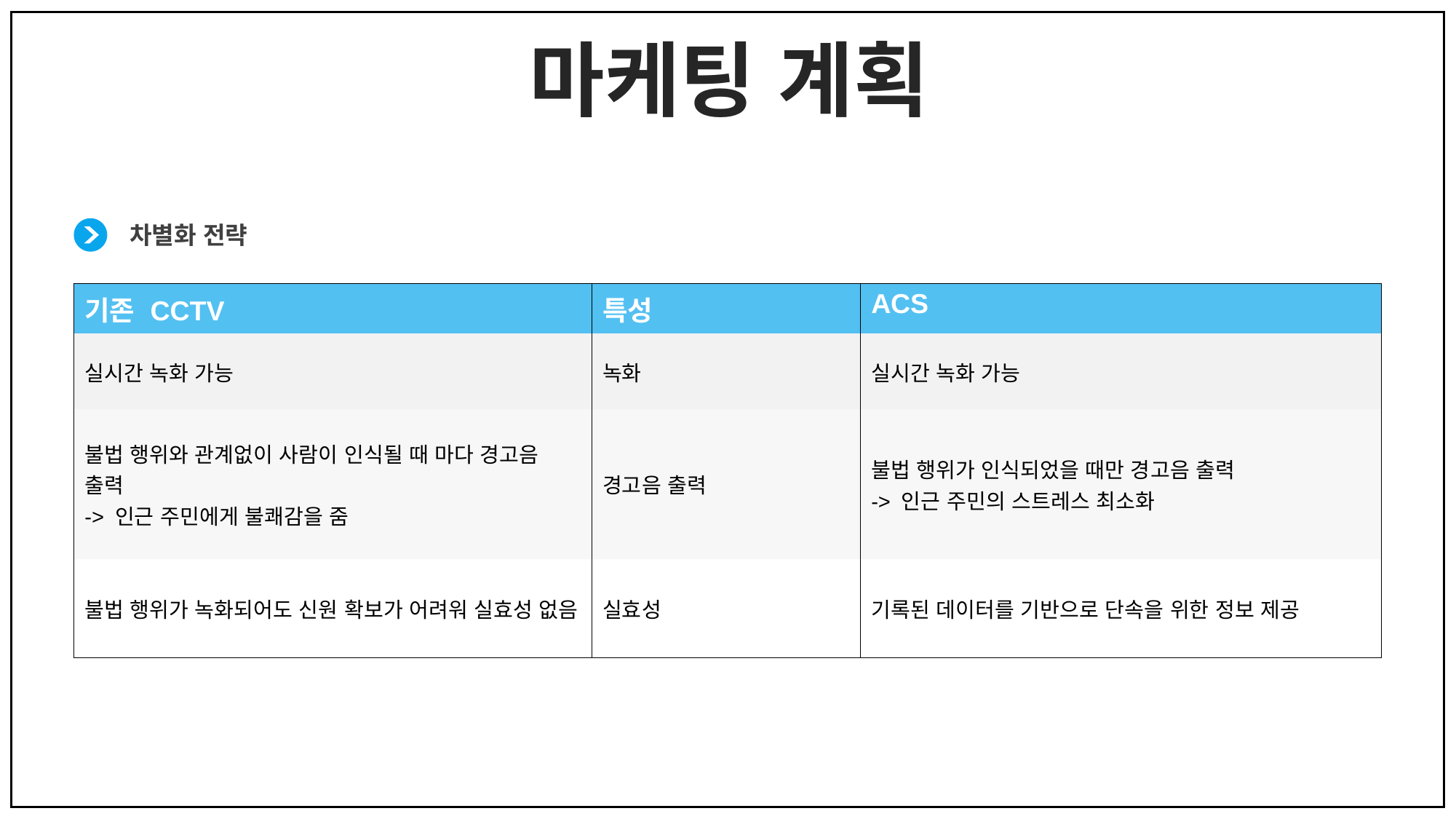

마케팅 계획
차별화 전략

| 기존 CCTV | 특성 | ACS |
| --- | --- | --- |
| 실시간 녹화 가능 | 녹화 | 실시간 녹화 가능 |
| 불법 행위와 관계없이 사람이 인식될 때 마다 경고음 출력 -> 인근 주민에게 불쾌감을 줌 | 경고음 출력 | 불법 행위가 인식되었을 때만 경고음 출력 -> 인근 주민의 스트레스 최소화 |
| 불법 행위가 녹화되어도 신원 확보가 어려워 실효성 없음 | 실효성 | 기록된 데이터를 기반으로 단속을 위한 정보 제공 |